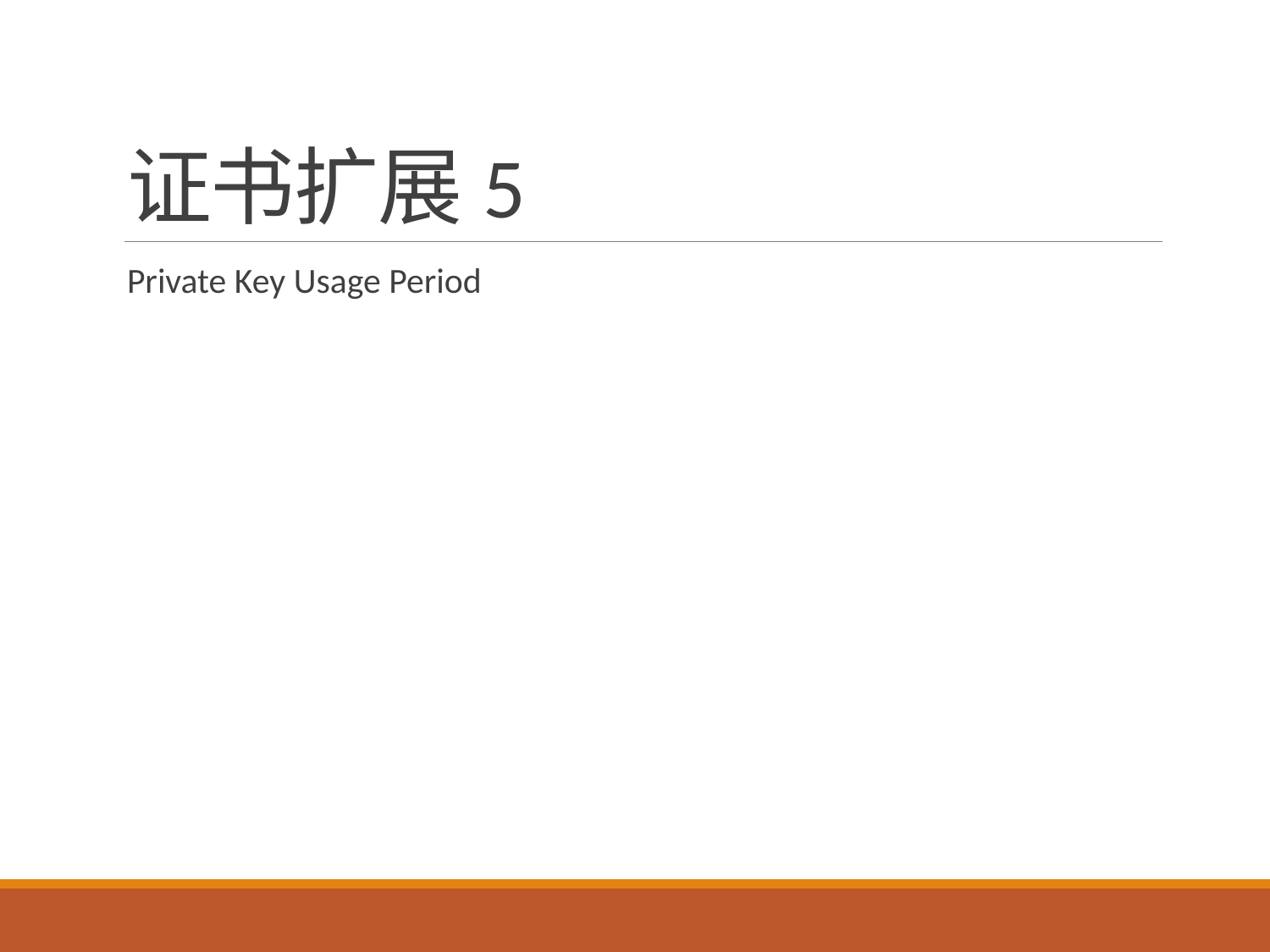

# 证书扩展5
Private Key Usage Period
53